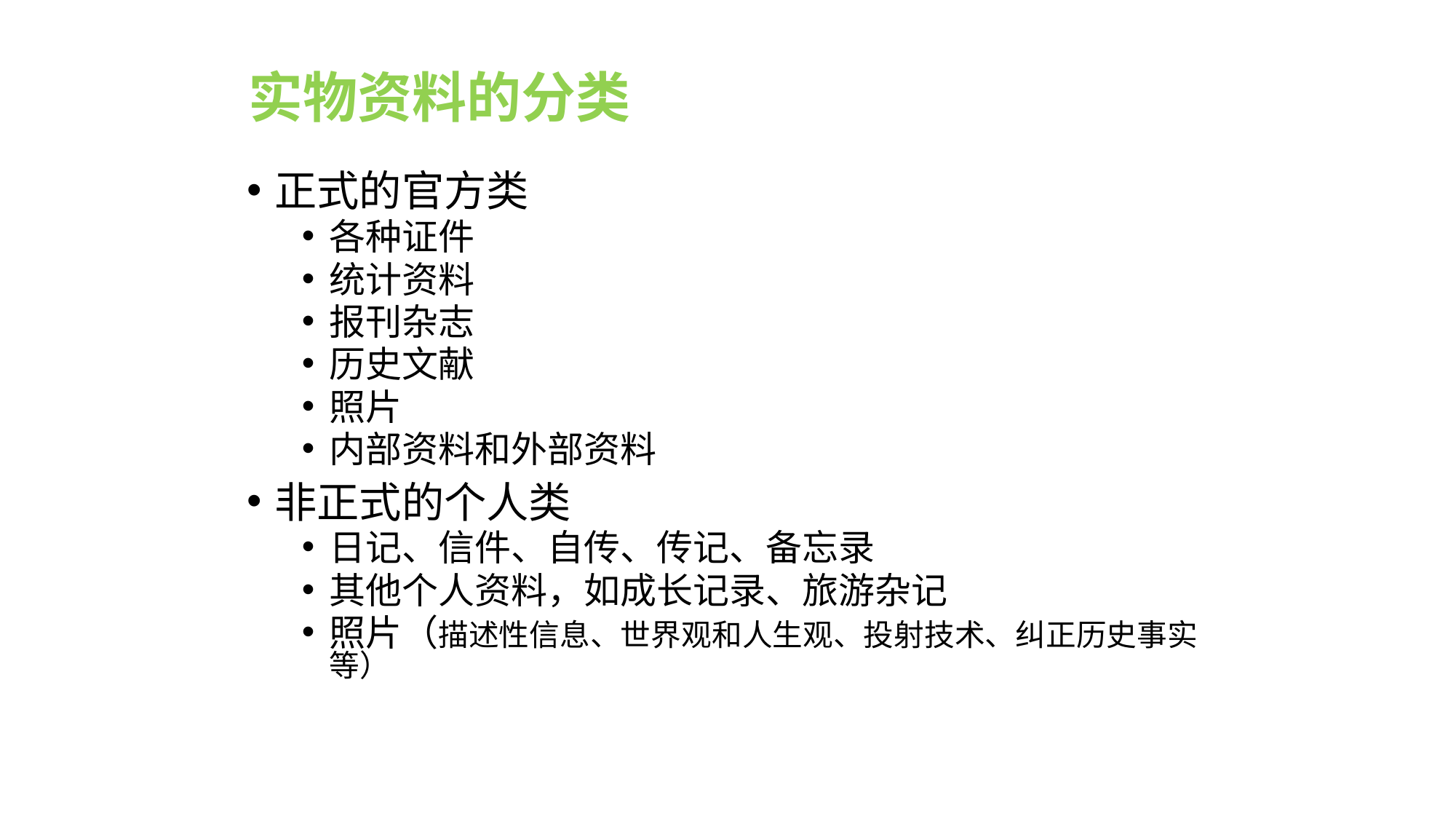

# 实物资料的分类
正式的官方类
各种证件
统计资料
报刊杂志
历史文献
照片
内部资料和外部资料
非正式的个人类
日记、信件、自传、传记、备忘录
其他个人资料，如成长记录、旅游杂记
照片（描述性信息、世界观和人生观、投射技术、纠正历史事实等）